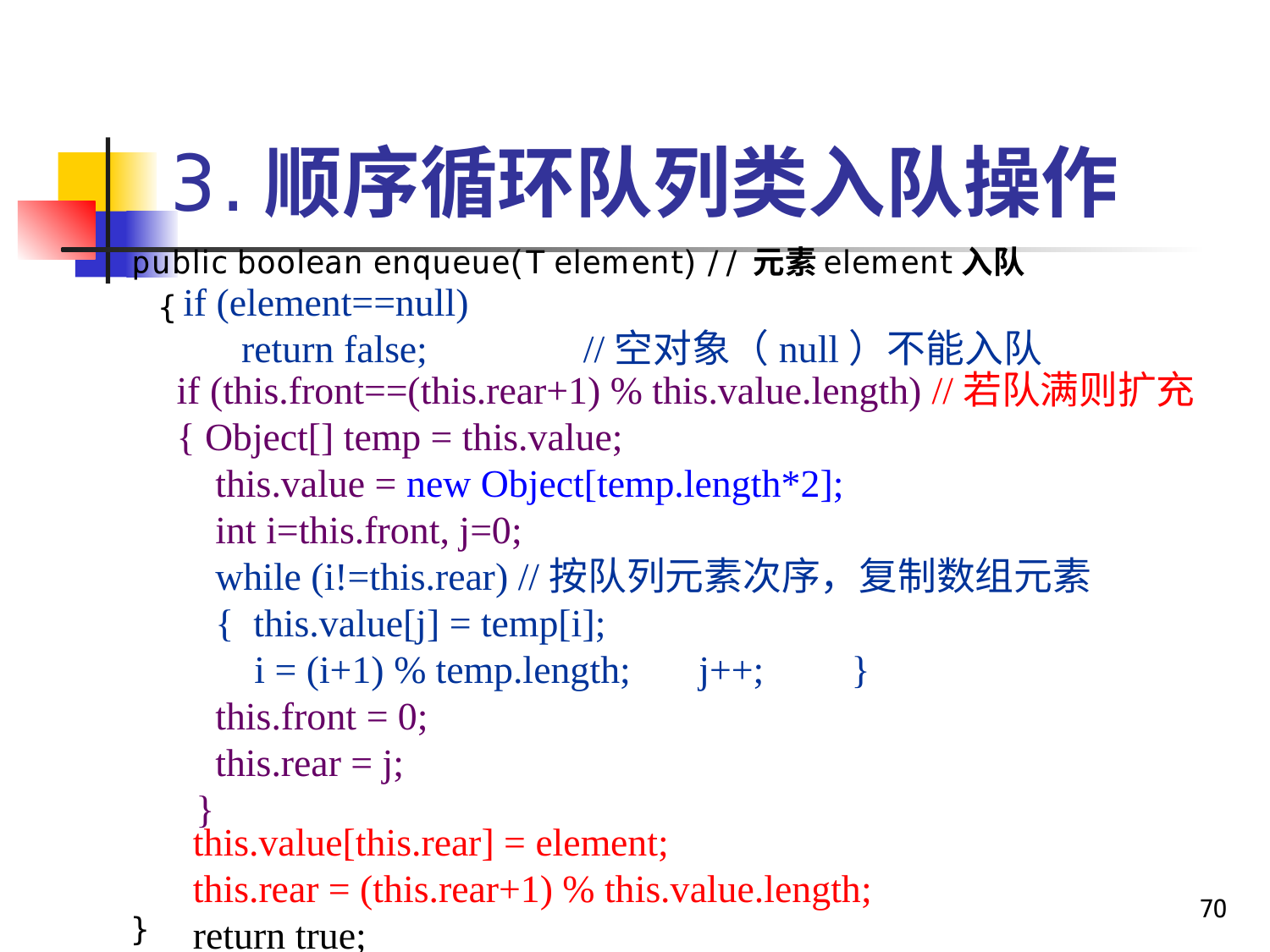

# 3.顺序循环队列类入队操作
 public boolean enqueue(T element) //元素element入队
    {

 }
if (element==null)
      return false;                //空对象（null）不能入队
if (this.front==(this.rear+1) % this.value.length) //若队满则扩充
{ Object[] temp = this.value;
    this.value = new Object[temp.length*2];
    int i=this.front, j=0;
    while (i!=this.rear) //按队列元素次序，复制数组元素
    {  this.value[j] = temp[i];
        i = (i+1) % temp.length;       j++;         }
    this.front = 0;
    this.rear = j;
  }
 this.value[this.rear] = element;
 this.rear = (this.rear+1) % this.value.length;
 return true;
70